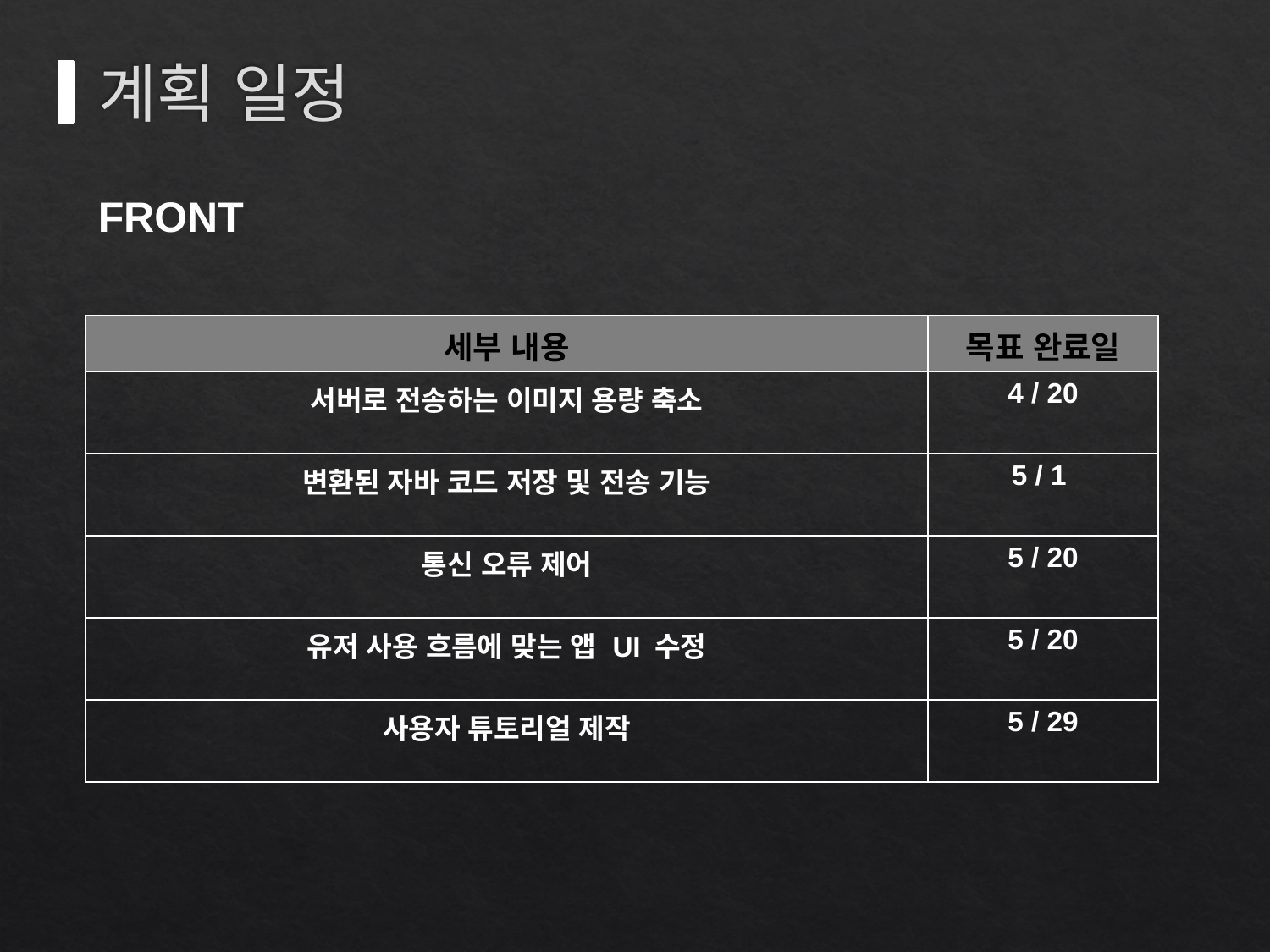

# 계획 일정

FRONT

| 세부 내용 | 목표 완료일 |
| --- | --- |
| 서버로 전송하는 이미지 용량 축소 | 4 / 20 |
| 변환된 자바 코드 저장 및 전송 기능 | 5 / 1 |
| 통신 오류 제어 | 5 / 20 |
| 유저 사용 흐름에 맞는 앱 UI 수정 | 5 / 20 |
| 사용자 튜토리얼 제작 | 5 / 29 |